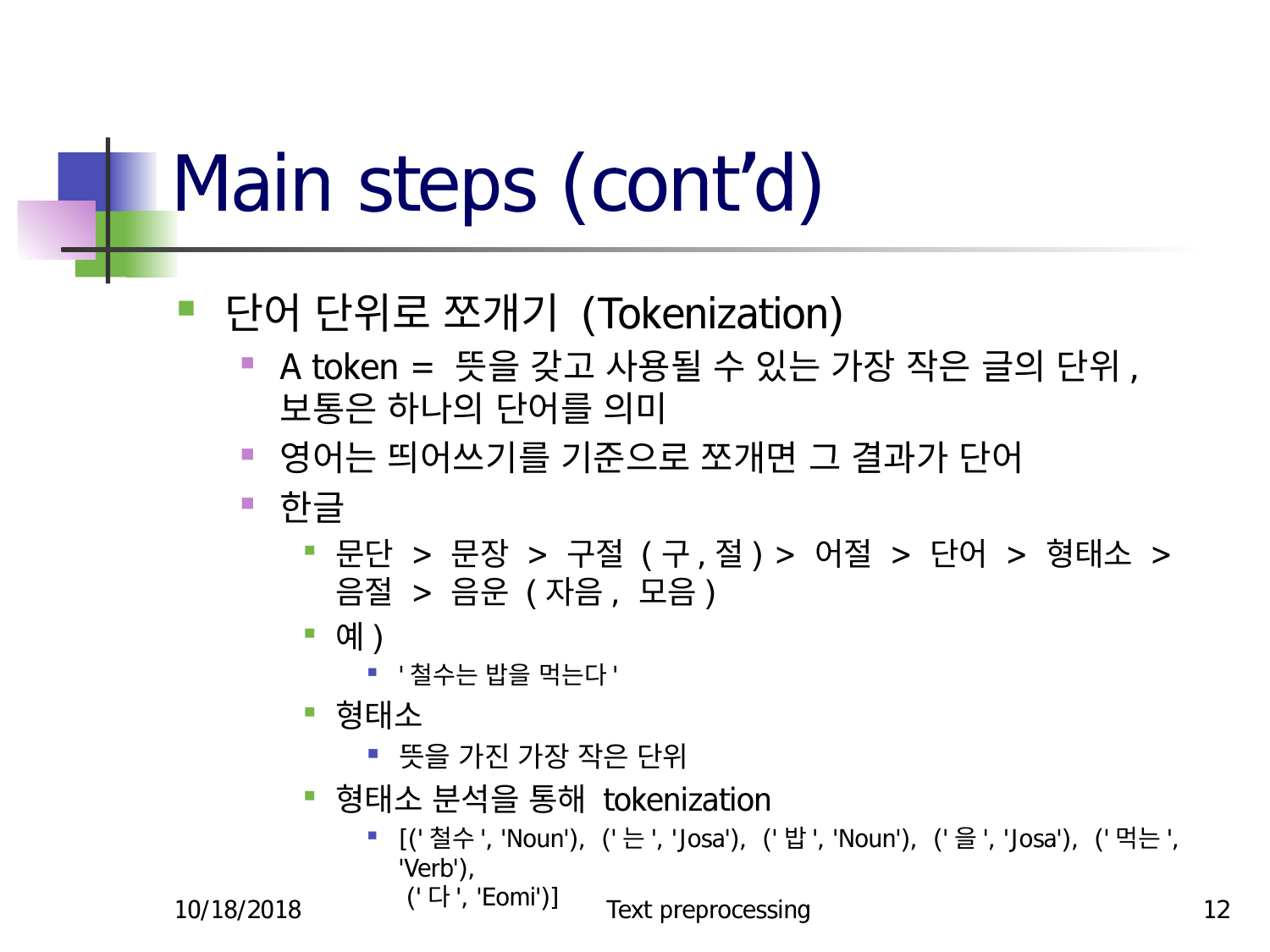

# Main steps (cont’d)
단어 단위로 쪼개기 (Tokenization)
A token = 뜻을 갖고 사용될 수 있는 가장 작은 글의 단위, 보통은 하나의 단어를 의미
영어는 띄어쓰기를 기준으로 쪼개면 그 결과가 단어
한글
문단 > 문장 > 구절 (구,절) > 어절 > 단어 > 형태소 > 음절 > 음운 (자음, 모음)
예)
'철수는 밥을 먹는다'
형태소
뜻을 가진 가장 작은 단위
형태소 분석을 통해 tokenization
[('철수', 'Noun'),  ('는', 'Josa'),  ('밥', 'Noun'),  ('을', 'Josa'),  ('먹는', 'Verb'),
 ('다', 'Eomi')]

10/18/2018
Text preprocessing
12